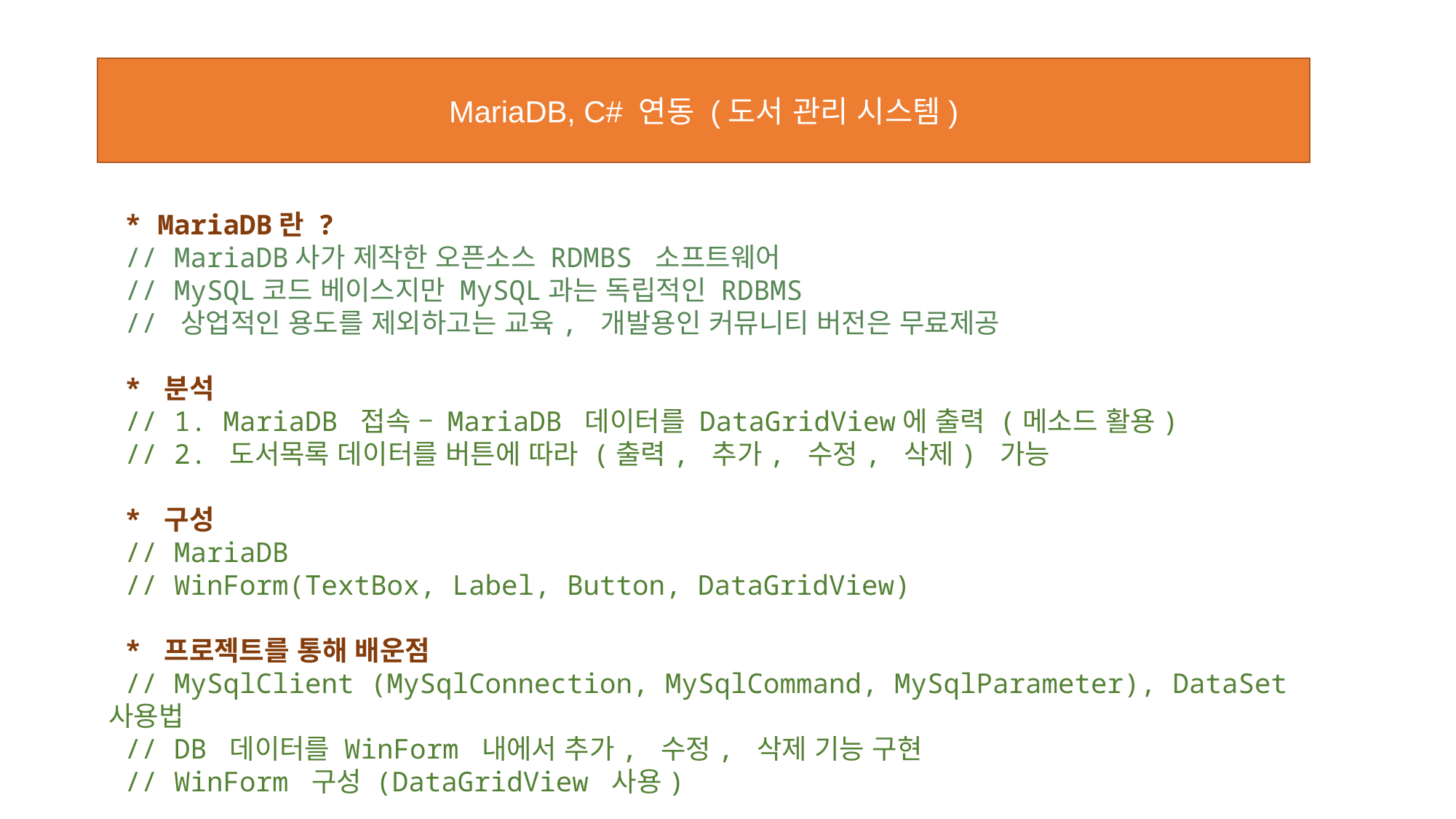

MariaDB, C# 연동 (도서 관리 시스템)
 * MariaDB란 ?
 // MariaDB사가 제작한 오픈소스 RDMBS 소프트웨어
 // MySQL코드 베이스지만 MySQL과는 독립적인 RDBMS
 // 상업적인 용도를 제외하고는 교육, 개발용인 커뮤니티 버전은 무료제공

 * 분석
 // 1. MariaDB 접속 – MariaDB 데이터를 DataGridView에 출력 (메소드 활용)
 // 2. 도서목록 데이터를 버튼에 따라 (출력, 추가, 수정, 삭제) 가능

 * 구성
 // MariaDB
 // WinForm(TextBox, Label, Button, DataGridView)

 * 프로젝트를 통해 배운점
 // MySqlClient (MySqlConnection, MySqlCommand, MySqlParameter), DataSet 사용법
 // DB 데이터를 WinForm 내에서 추가, 수정, 삭제 기능 구현
 // WinForm 구성 (DataGridView 사용)